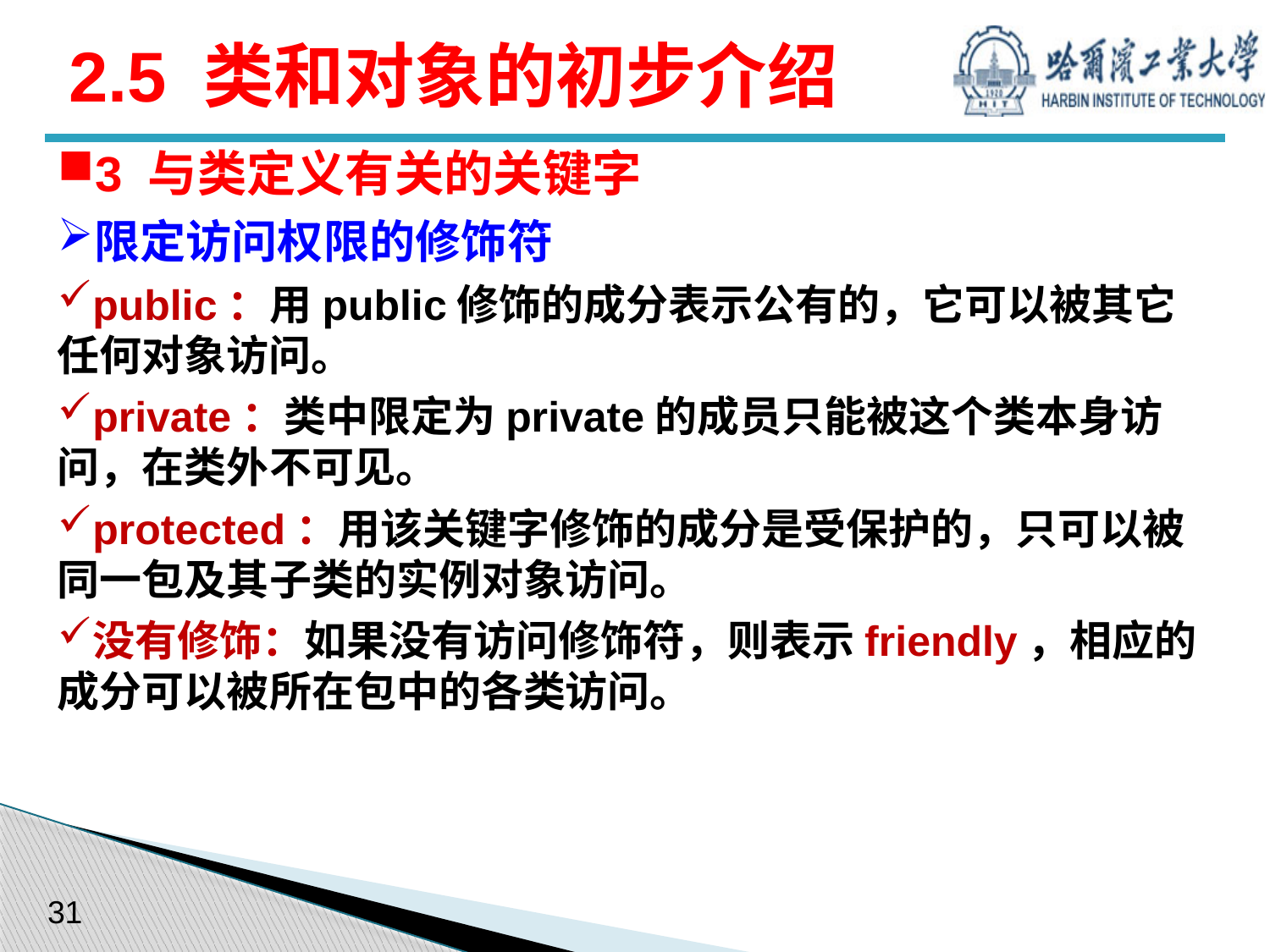

# 2.5 类和对象的初步介绍
3 与类定义有关的关键字
限定访问权限的修饰符
public：用public修饰的成分表示公有的，它可以被其它任何对象访问。
private：类中限定为private的成员只能被这个类本身访问，在类外不可见。
protected：用该关键字修饰的成分是受保护的，只可以被同一包及其子类的实例对象访问。
没有修饰：如果没有访问修饰符，则表示friendly，相应的成分可以被所在包中的各类访问。